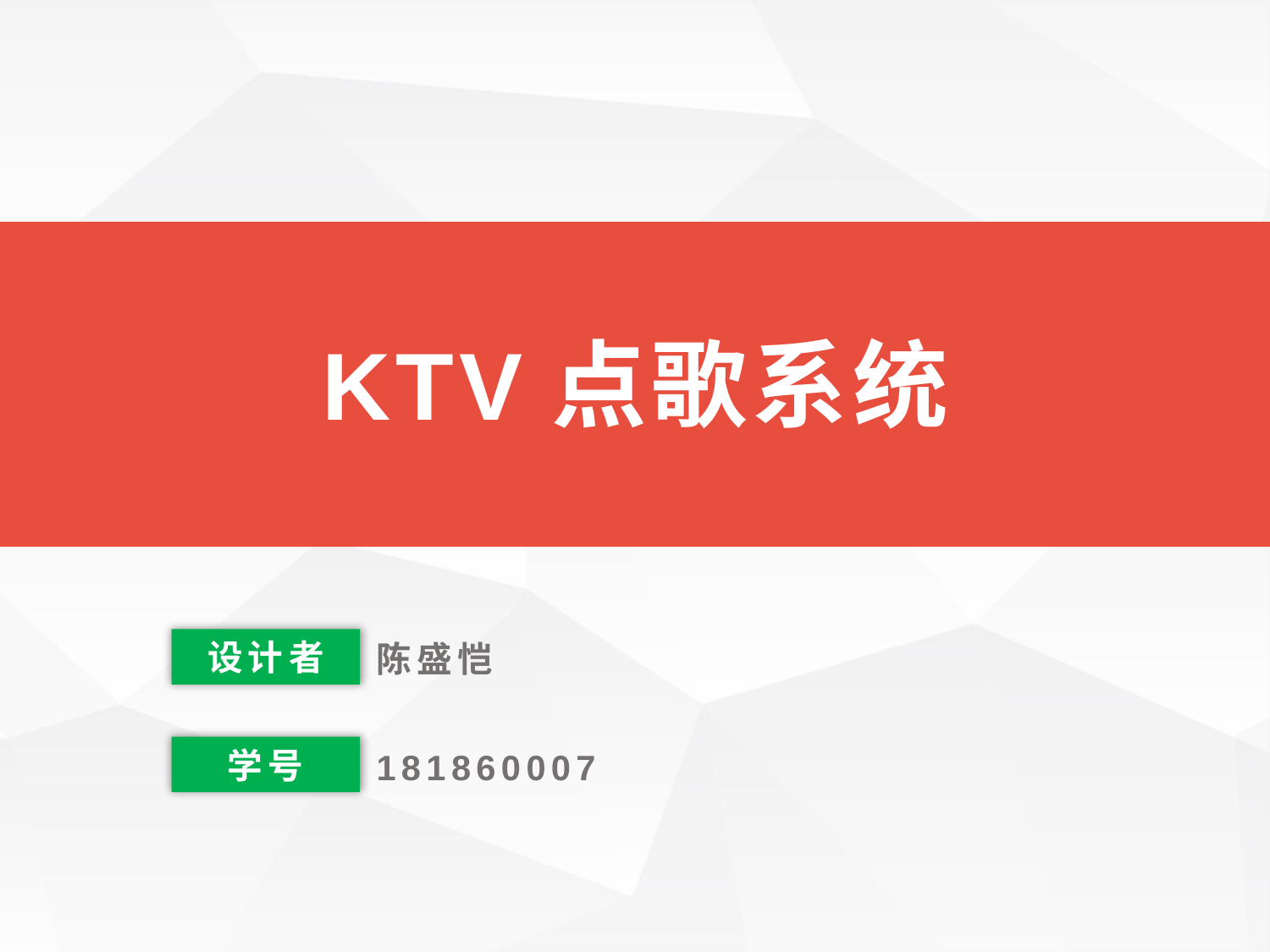

我们毕业啦
其实是答辩的标题地方
KTV点歌系统
设计者
陈盛恺
学号
181860007